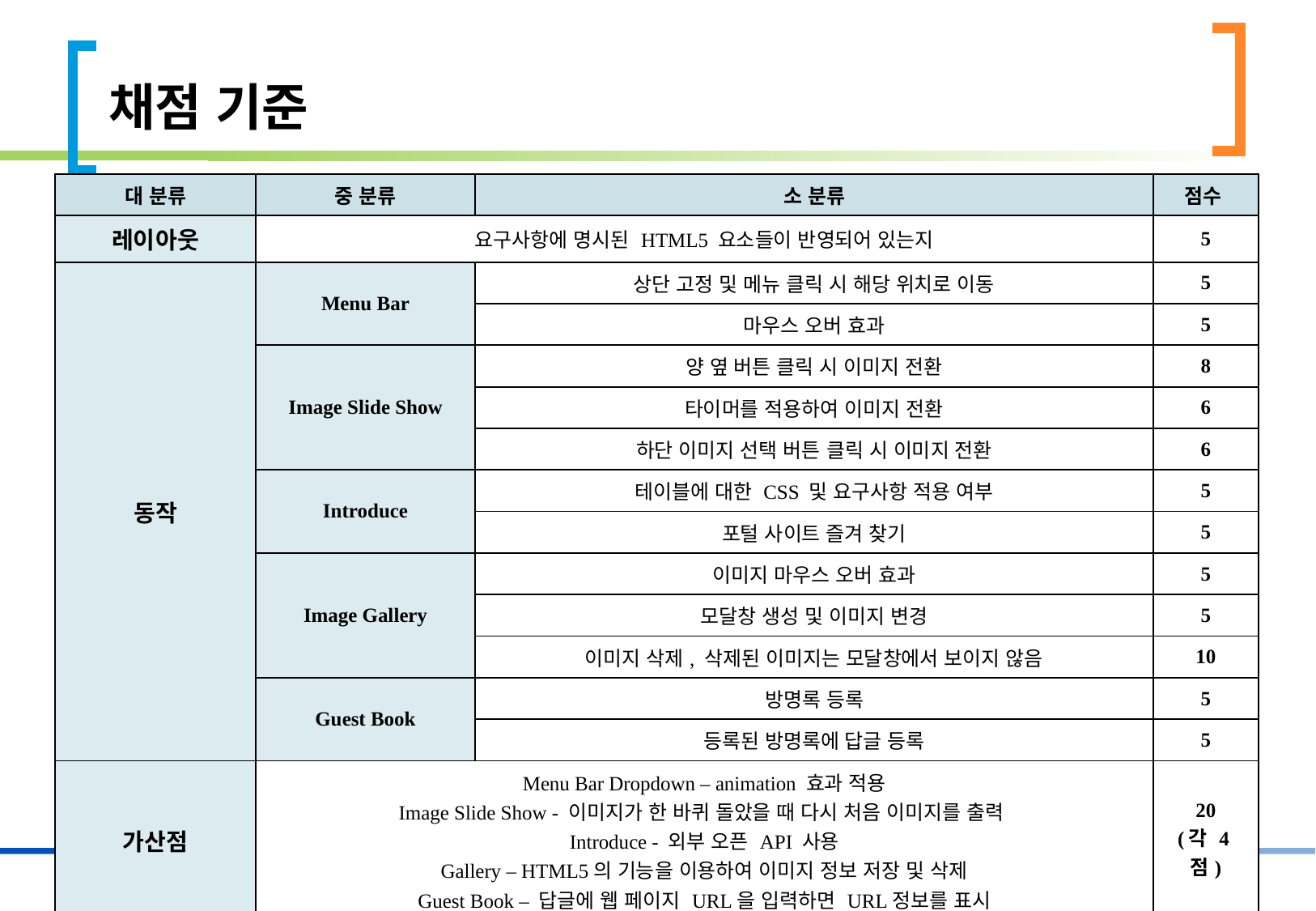

# 채점 기준
| 대 분류 | 중 분류 | 소 분류 | 점수 |
| --- | --- | --- | --- |
| 레이아웃 | 요구사항에 명시된 HTML5 요소들이 반영되어 있는지 |  | 5 |
| 동작 | Menu Bar | 상단 고정 및 메뉴 클릭 시 해당 위치로 이동 | 5 |
|  |  | 마우스 오버 효과 | 5 |
|  | Image Slide Show | 양 옆 버튼 클릭 시 이미지 전환 | 8 |
|  |  | 타이머를 적용하여 이미지 전환 | 6 |
|  |  | 하단 이미지 선택 버튼 클릭 시 이미지 전환 | 6 |
|  | Introduce | 테이블에 대한 CSS 및 요구사항 적용 여부 | 5 |
|  |  | 포털 사이트 즐겨 찾기 | 5 |
|  | Image Gallery | 이미지 마우스 오버 효과 | 5 |
|  |  | 모달창 생성 및 이미지 변경 | 5 |
|  |  | 이미지 삭제, 삭제된 이미지는 모달창에서 보이지 않음 | 10 |
|  | Guest Book | 방명록 등록 | 5 |
|  |  | 등록된 방명록에 답글 등록 | 5 |
| 가산점 | Menu Bar Dropdown – animation 효과 적용 Image Slide Show - 이미지가 한 바퀴 돌았을 때 다시 처음 이미지를 출력 Introduce - 외부 오픈 API 사용 Gallery – HTML5의 기능을 이용하여 이미지 정보 저장 및 삭제 Guest Book – 답글에 웹 페이지 URL을 입력하면 URL정보를 표시 |  | 20 (각 4점) |
| 감점 | Delay |  | -10/일 |
| 총점 | 80(만점) + 20(가산점) = 100점 |  |  |
13